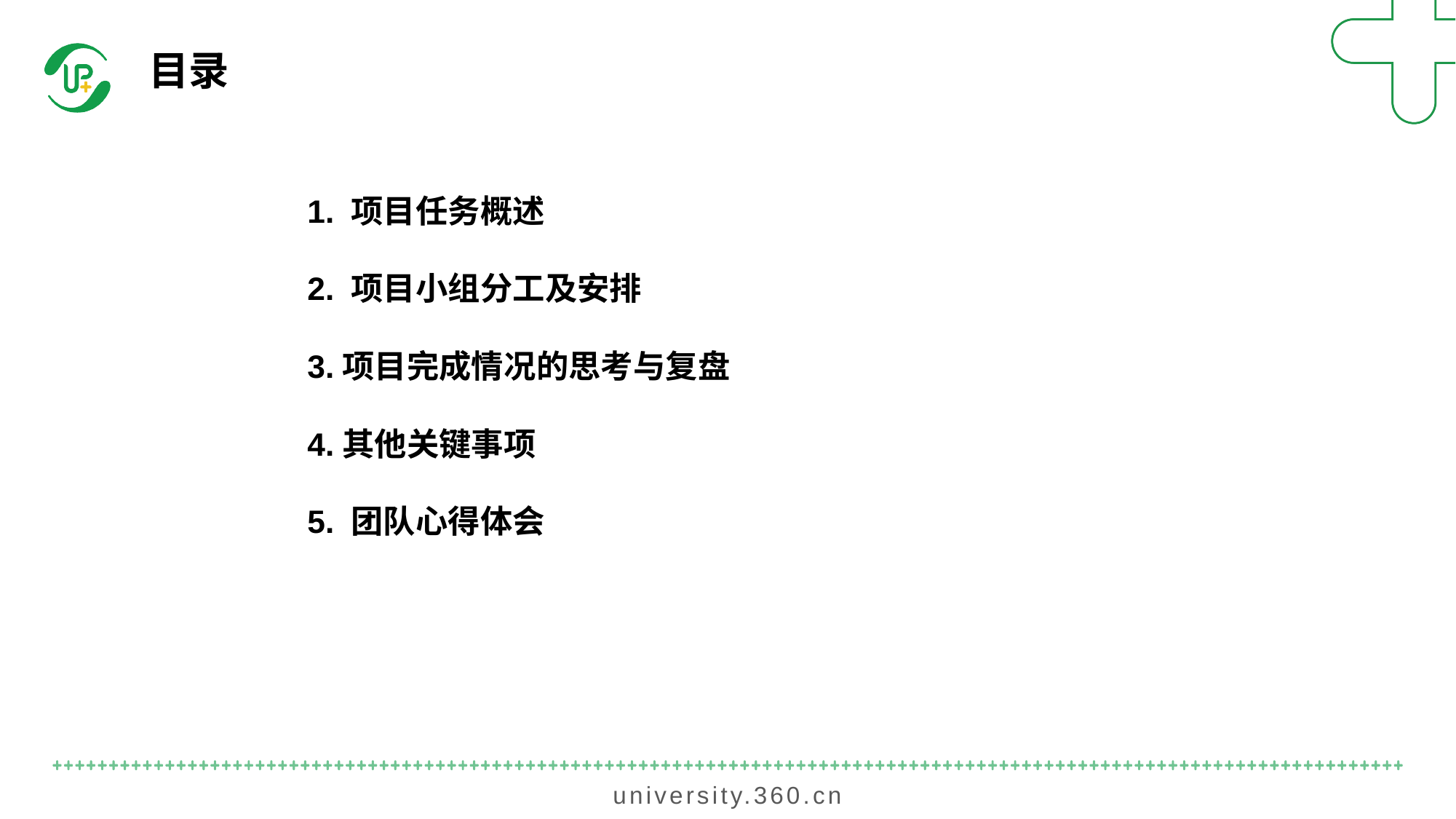

目录
1. 项目任务概述
2. 项目小组分工及安排
3.项目完成情况的思考与复盘
4.其他关键事项
5. 团队心得体会